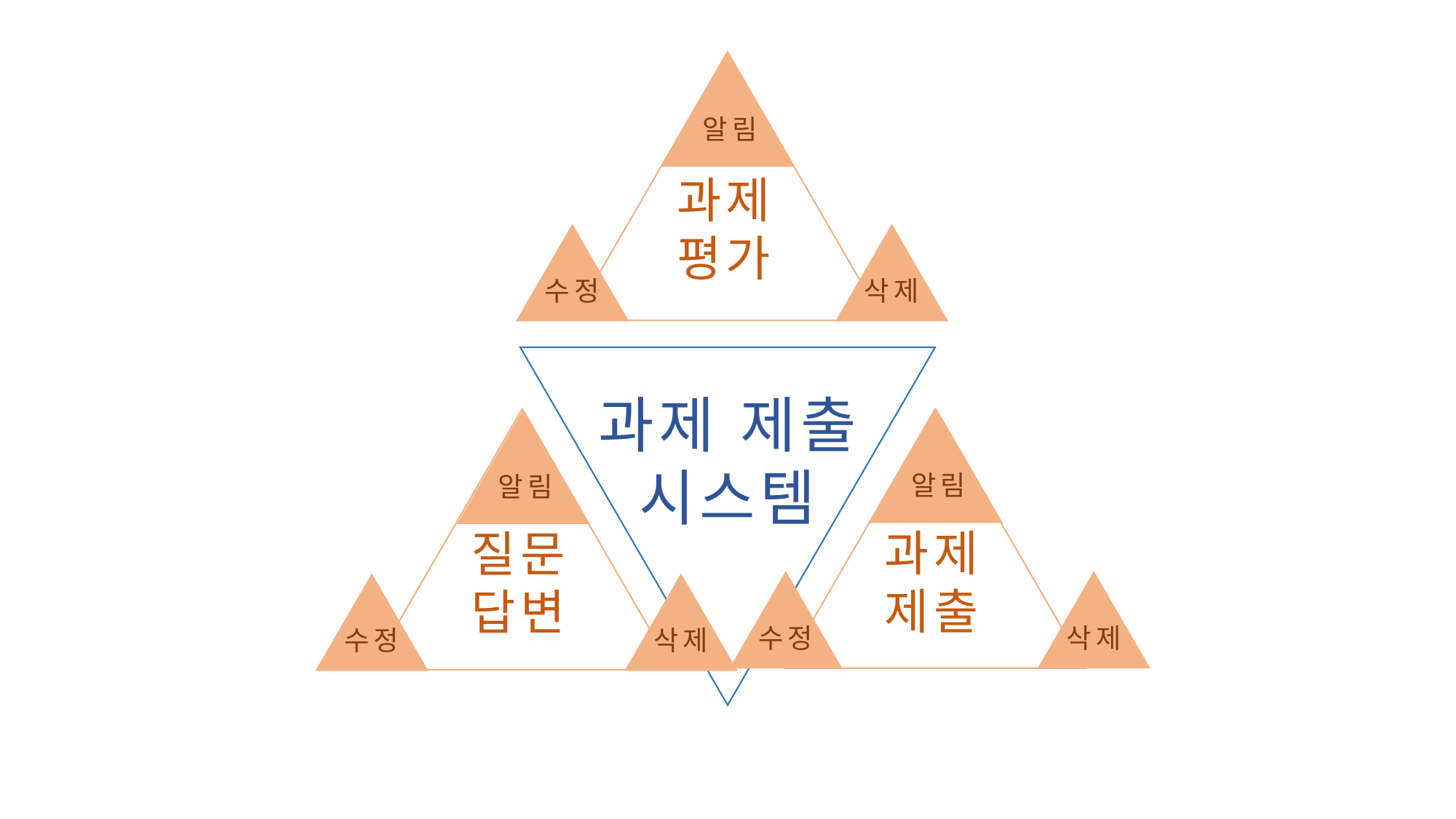

알림

알림

알림

과제
평가

수정

수정
수정

삭제

삭제
삭제

과제 제출
시스템

질문
답변

과제
제출